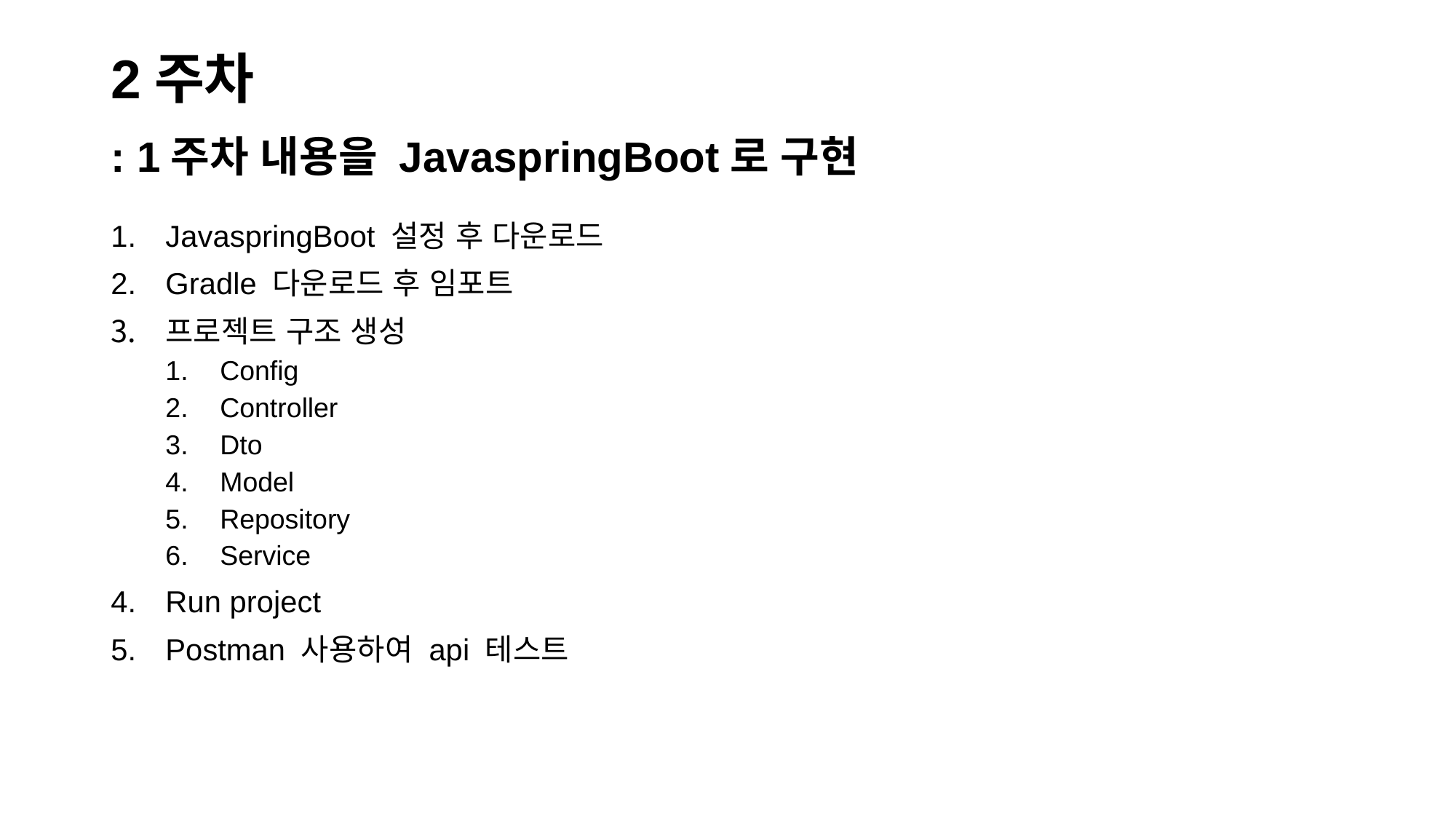

# 2주차
: 1주차 내용을 JavaspringBoot로 구현
JavaspringBoot 설정 후 다운로드
Gradle 다운로드 후 임포트
프로젝트 구조 생성
Config
Controller
Dto
Model
Repository
Service
Run project
Postman 사용하여 api 테스트